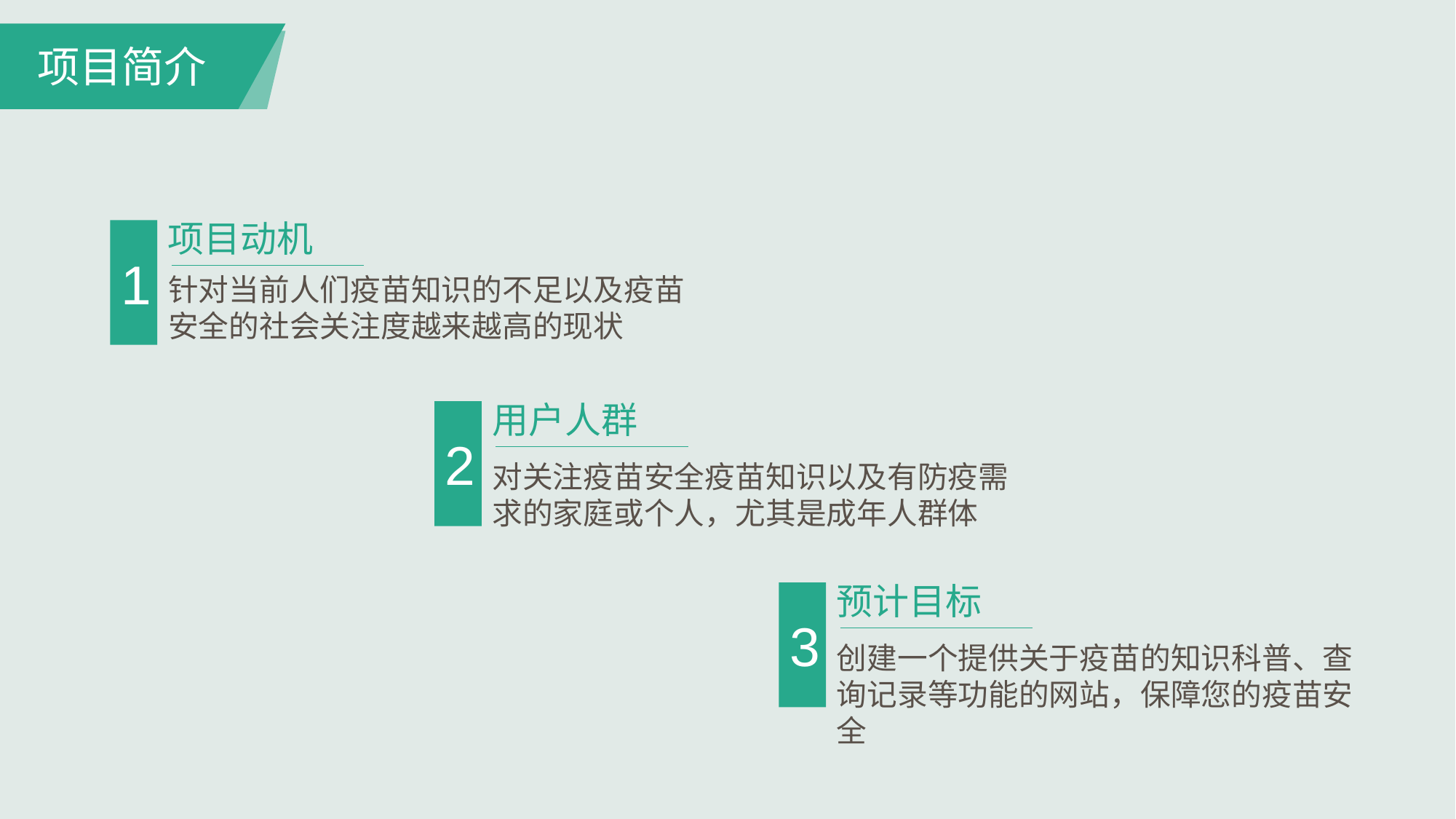

项目简介
项目动机
1
针对当前人们疫苗知识的不足以及疫苗安全的社会关注度越来越高的现状
用户人群
2
对关注疫苗安全疫苗知识以及有防疫需求的家庭或个人，尤其是成年人群体
预计目标
3
创建一个提供关于疫苗的知识科普、查询记录等功能的网站，保障您的疫苗安全